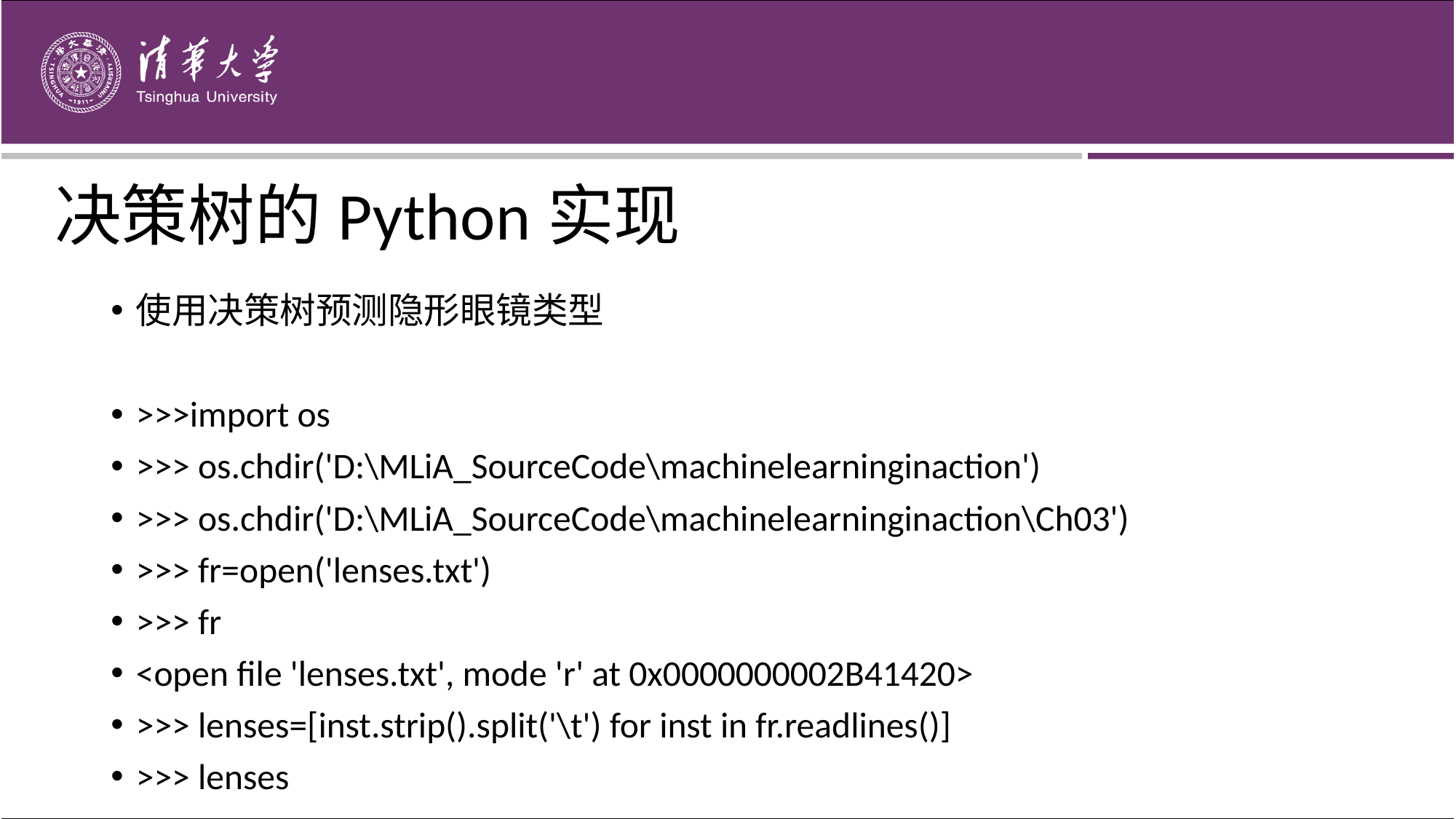

决策树的Python实现
使用决策树预测隐形眼镜类型

>>>import os
>>> os.chdir('D:\MLiA_SourceCode\machinelearninginaction')
>>> os.chdir('D:\MLiA_SourceCode\machinelearninginaction\Ch03')
>>> fr=open('lenses.txt')
>>> fr
<open file 'lenses.txt', mode 'r' at 0x0000000002B41420>
>>> lenses=[inst.strip().split('\t') for inst in fr.readlines()]
>>> lenses